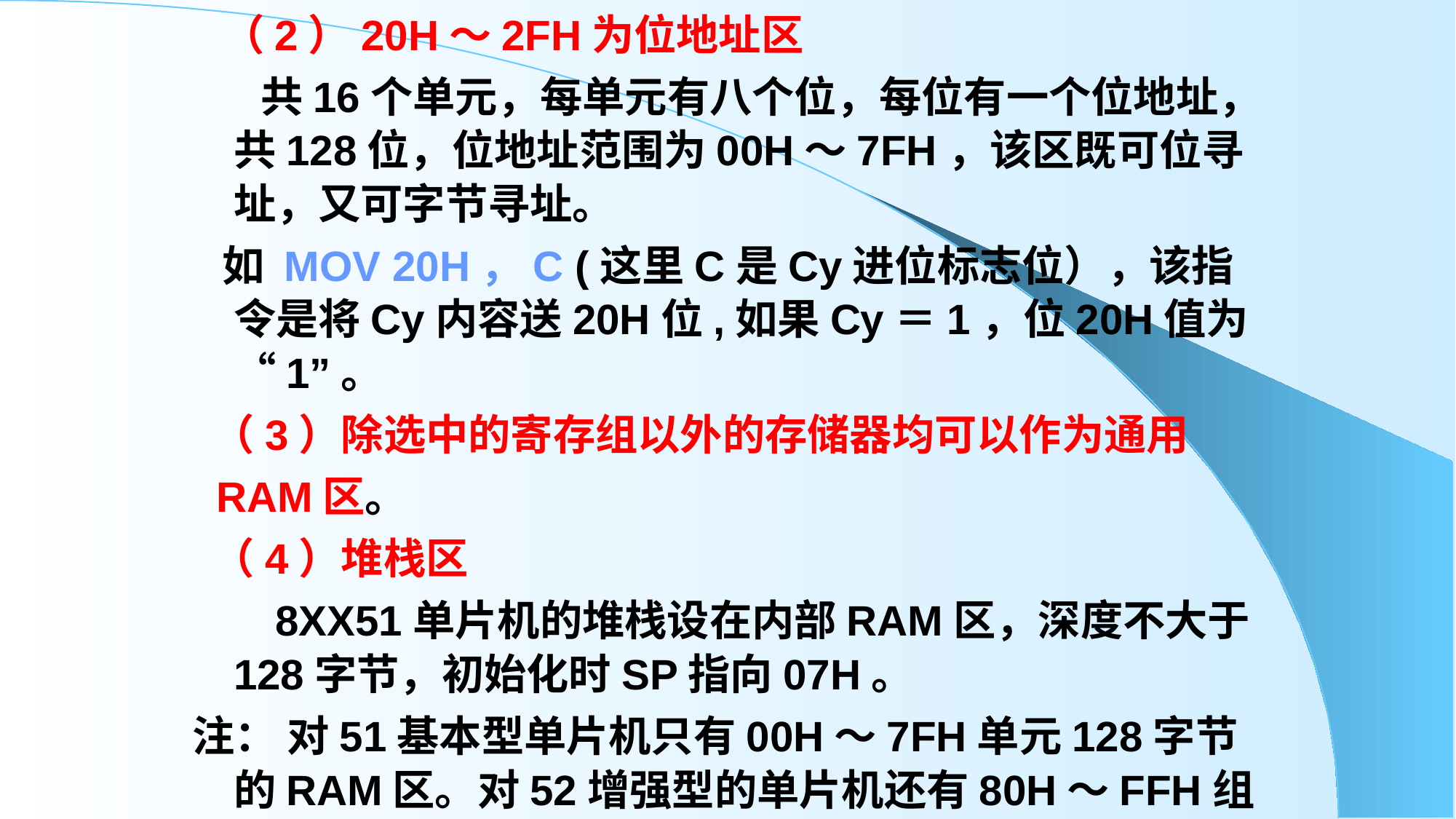

（2）20H～2FH为位地址区
      共16个单元，每单元有八个位，每位有一个位地址，共128位，位地址范围为00H～7FH，该区既可位寻址，又可字节寻址。
  如 MOV 20H，C (这里C是Cy进位标志位），该指令是将Cy内容送20H位,如果Cy＝1，位20H值为“1”。
 （3）除选中的寄存组以外的存储器均可以作为通用
  RAM区。
 （4）堆栈区
       8XX51单片机的堆栈设在内部RAM区，深度不大于128字节，初始化时SP指向07H。
注： 对51基本型单片机只有00H～7FH单元128字节的RAM区。对52增强型的单片机还有80H～FFH组成的高128字节RAM区（共256字节RAM ）。